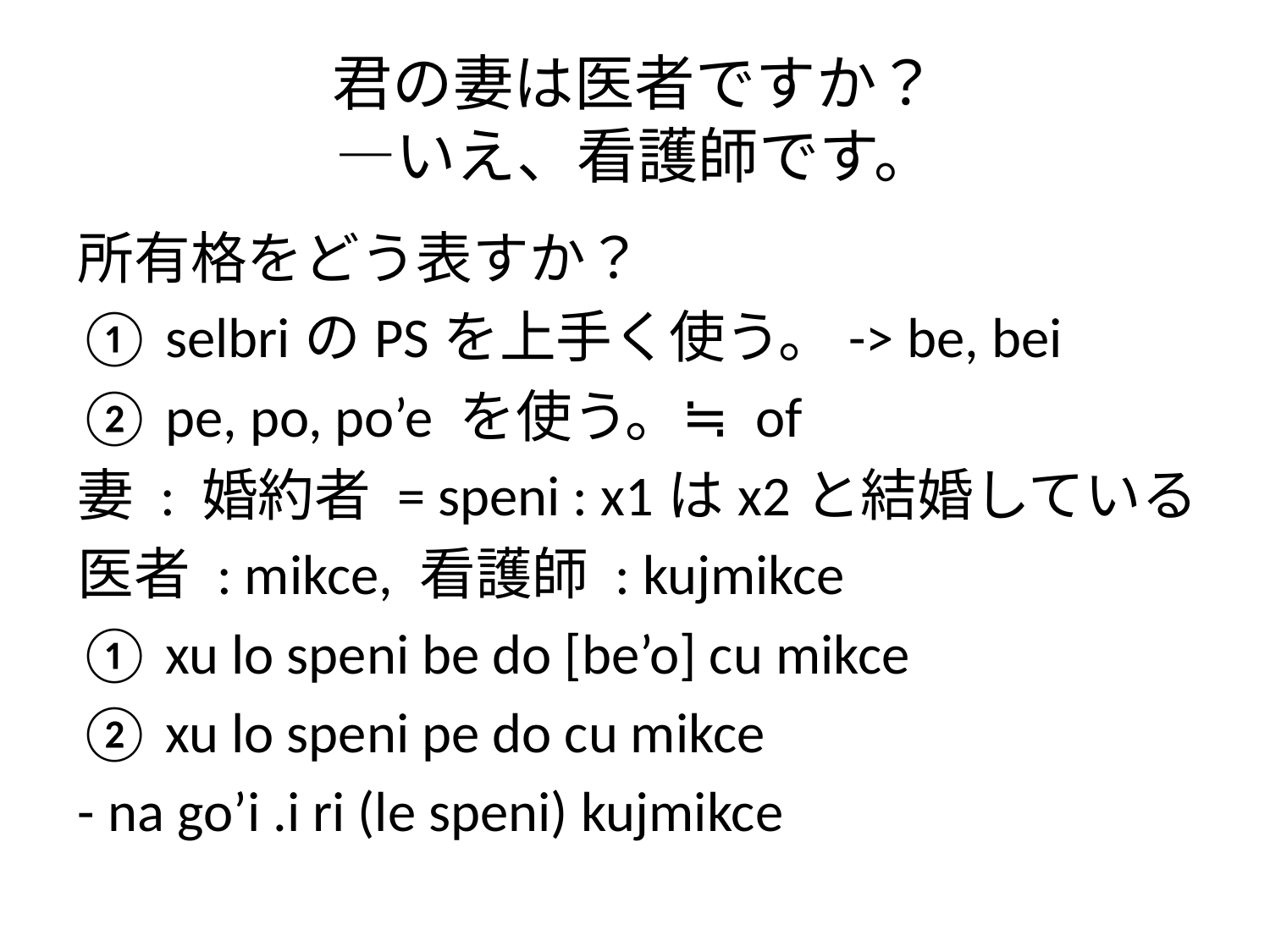

# 君の妻は医者ですか？ ―いえ、看護師です。
所有格をどう表すか？
① selbriのPSを上手く使う。-> be, bei
② pe, po, po’e を使う。≒ of
妻 : 婚約者 = speni : x1はx2と結婚している
医者 : mikce, 看護師 : kujmikce
① xu lo speni be do [be’o] cu mikce
② xu lo speni pe do cu mikce
- na go’i .i ri (le speni) kujmikce